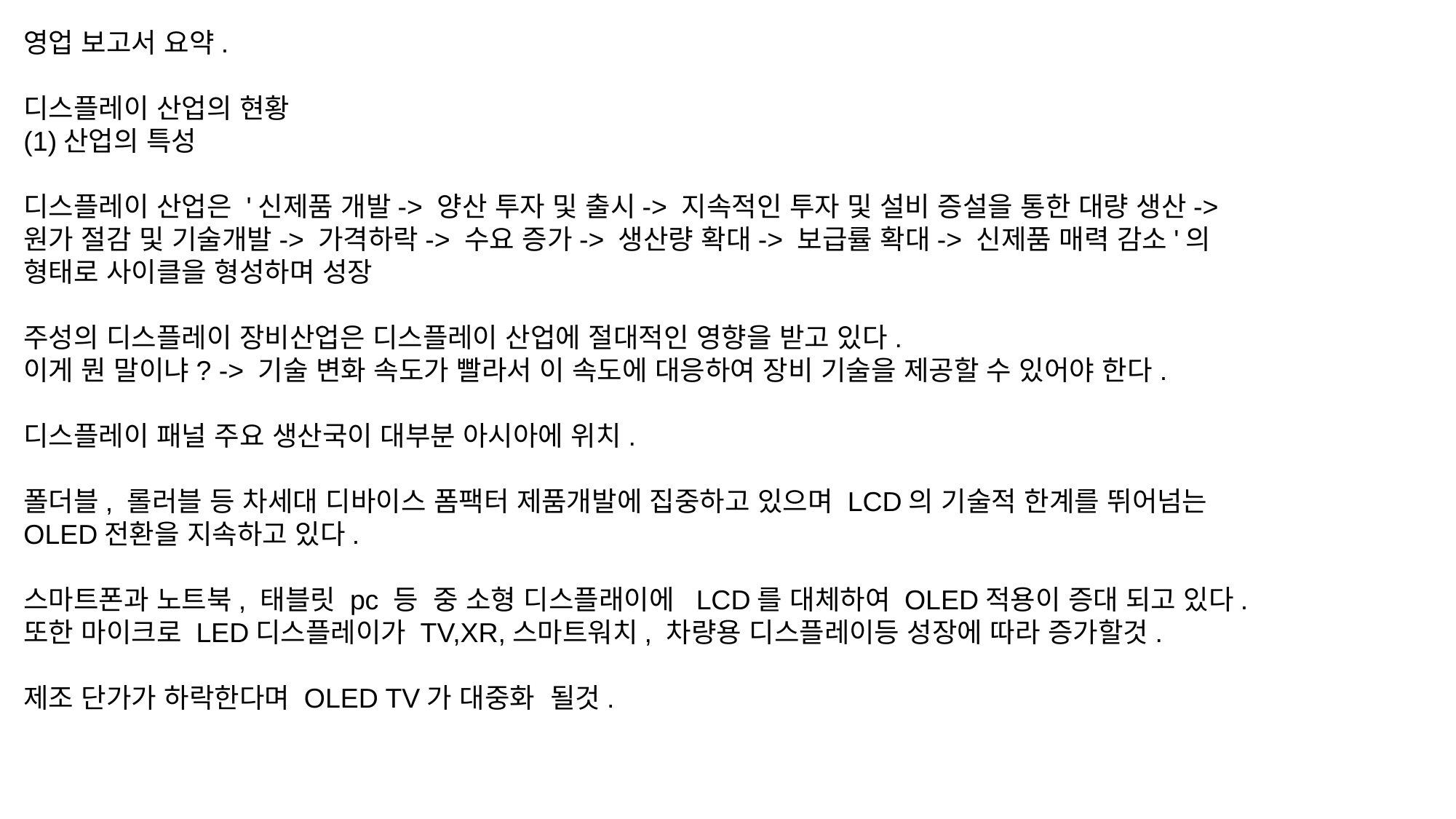

영업 보고서 요약.

디스플레이 산업의 현황
(1)산업의 특성

디스플레이 산업은 '신제품 개발-> 양산 투자 및 출시-> 지속적인 투자 및 설비 증설을 통한 대량 생산-> 원가 절감 및 기술개발-> 가격하락-> 수요 증가-> 생산량 확대-> 보급률 확대-> 신제품 매력 감소'의 형태로 사이클을 형성하며 성장

주성의 디스플레이 장비산업은 디스플레이 산업에 절대적인 영향을 받고 있다.
이게 뭔 말이냐? -> 기술 변화 속도가 빨라서 이 속도에 대응하여 장비 기술을 제공할 수 있어야 한다.

디스플레이 패널 주요 생산국이 대부분 아시아에 위치.

폴더블, 롤러블 등 차세대 디바이스 폼팩터 제품개발에 집중하고 있으며 LCD의 기술적 한계를 뛰어넘는 OLED전환을 지속하고 있다.

스마트폰과 노트북, 태블릿 pc 등  중 소형 디스플래이에  LCD를 대체하여 OLED적용이 증대 되고 있다. 또한 마이크로 LED디스플레이가 TV,XR,스마트워치, 차량용 디스플레이등 성장에 따라 증가할것.

제조 단가가 하락한다며 OLED TV가 대중화  될것.